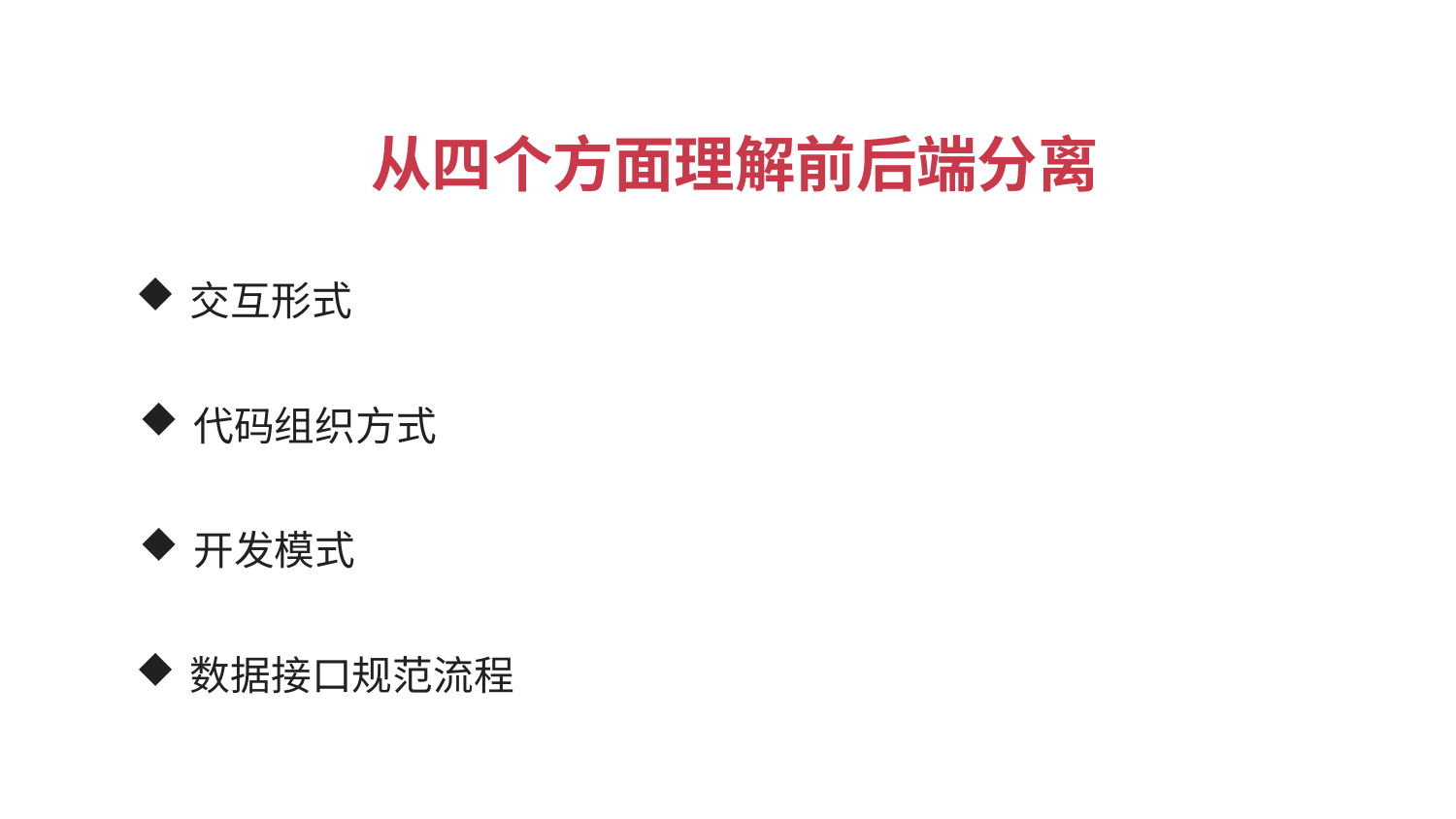

从四个方面理解前后端分离
交互形式
代码组织方式
开发模式
数据接口规范流程